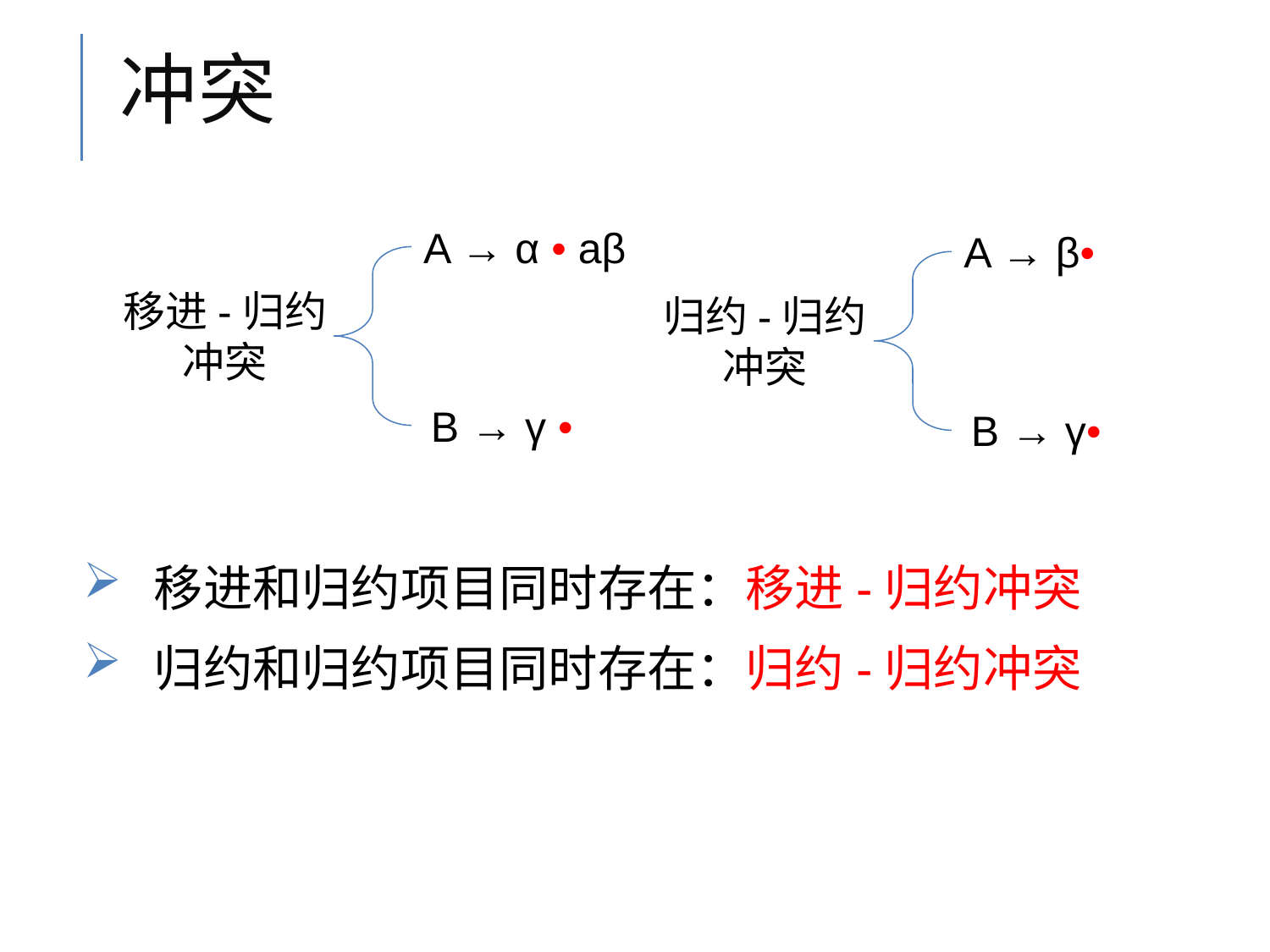

# 冲突
 A → α • aβ
B → γ •
 A → β•
B → γ•

移进-归约
冲突
归约-归约
冲突
移进和归约项目同时存在：移进-归约冲突
归约和归约项目同时存在：归约-归约冲突
48